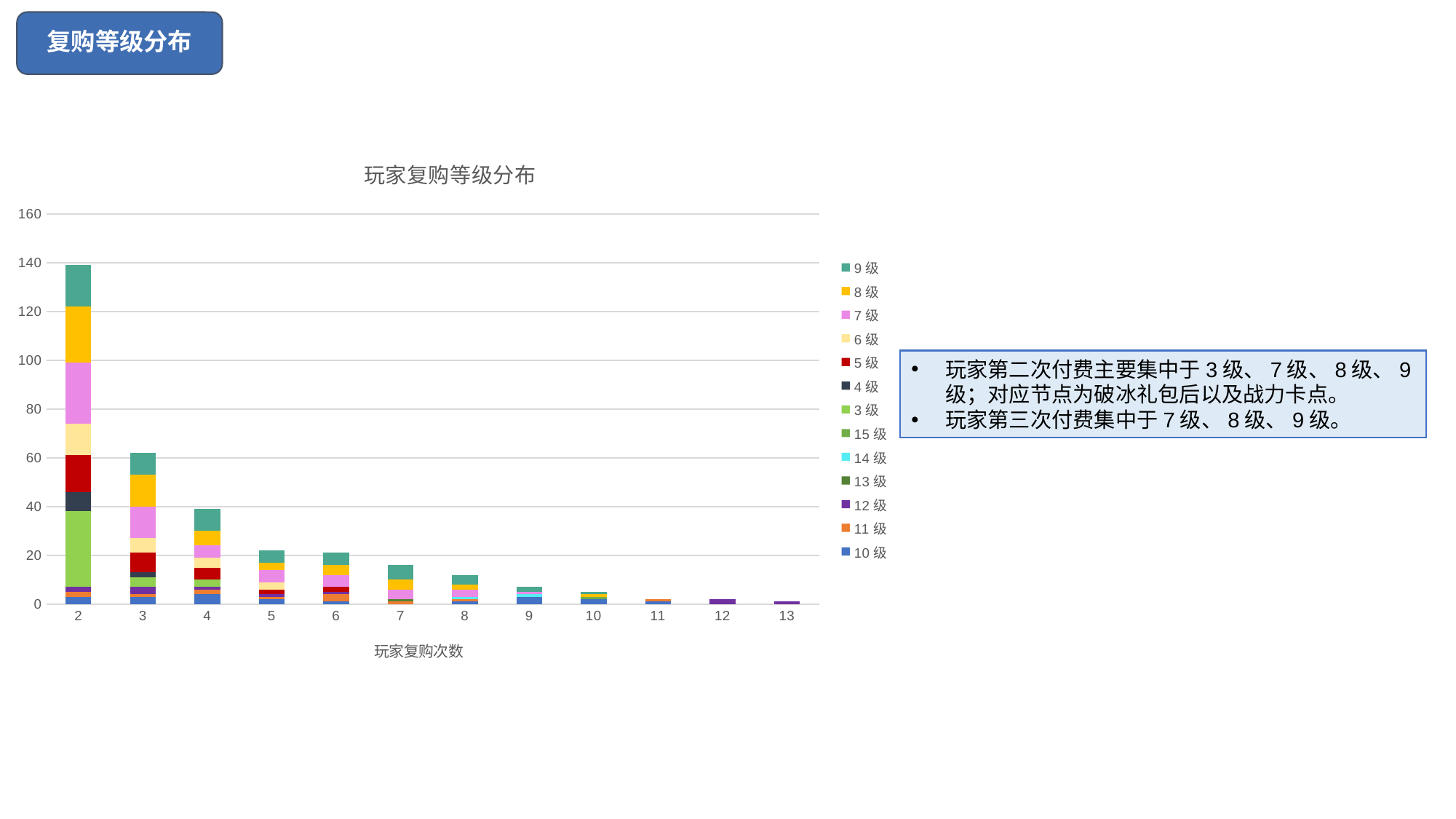

复购等级分布

### Chart: 玩家复购等级分布

| Category | 10级 | 11级 | 12级 | 13级 | 14级 | 15级 | 3级 | 4级 | 5级 | 6级 | 7级 | 8级 | 9级 |
|---|---|---|---|---|---|---|---|---|---|---|---|---|---|
| 2 | 3.0 | 2.0 | 2.0 | None | None | None | 31.0 | 8.0 | 15.0 | 13.0 | 25.0 | 23.0 | 17.0 |
| 3 | 3.0 | 1.0 | 3.0 | None | None | None | 4.0 | 2.0 | 8.0 | 6.0 | 13.0 | 13.0 | 9.0 |
| 4 | 4.0 | 2.0 | 1.0 | None | None | None | 3.0 | None | 5.0 | 4.0 | 5.0 | 6.0 | 9.0 |
| 5 | 2.0 | 1.0 | 1.0 | None | None | None | None | None | 2.0 | 3.0 | 5.0 | 3.0 | 5.0 |
| 6 | 1.0 | 3.0 | 1.0 | None | None | None | None | None | 2.0 | None | 5.0 | 4.0 | 5.0 |
| 7 | None | 1.0 | None | 1.0 | None | None | None | None | None | None | 4.0 | 4.0 | 6.0 |
| 8 | 1.0 | 1.0 | None | None | 1.0 | None | None | None | None | None | 3.0 | 2.0 | 4.0 |
| 9 | 3.0 | None | None | None | 1.0 | None | None | None | None | None | 1.0 | None | 2.0 |
| 10 | 2.0 | None | None | None | None | 1.0 | None | None | None | None | None | 1.0 | 1.0 |
| 11 | 1.0 | 1.0 | None | None | None | None | None | None | None | None | None | None | None |
| 12 | None | None | 2.0 | None | None | None | None | None | None | None | None | None | None |
| 13 | None | None | 1.0 | None | None | None | None | None | None | None | None | None | None |
玩家第二次付费主要集中于3级、7级、8级、9级；对应节点为破冰礼包后以及战力卡点。
玩家第三次付费集中于7级、8级、9级。